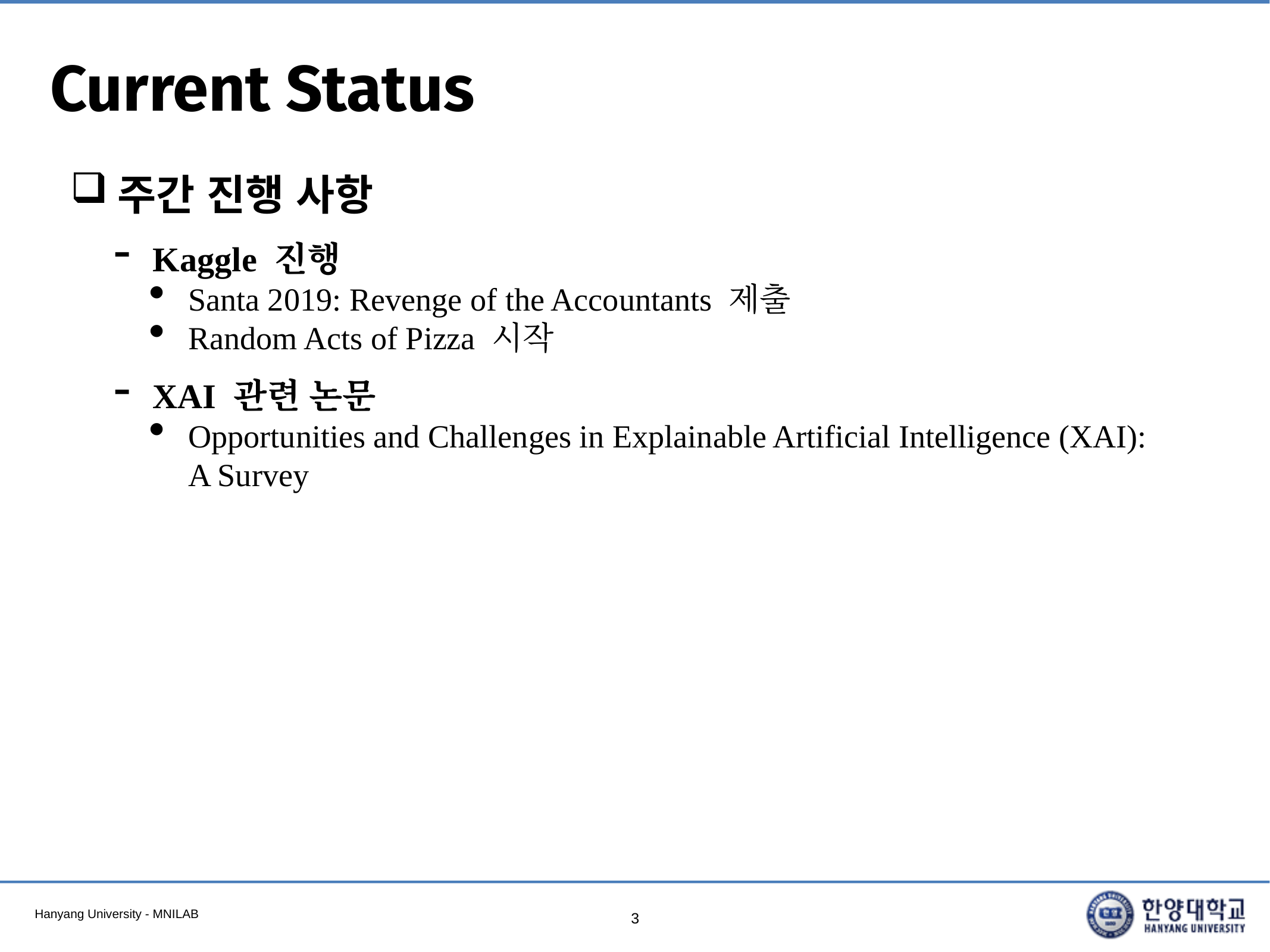

# Current Status
주간 진행 사항
Kaggle 진행
Santa 2019: Revenge of the Accountants 제출
Random Acts of Pizza 시작
XAI 관련 논문
Opportunities and Challenges in Explainable Artificial Intelligence (XAI): A Survey
3